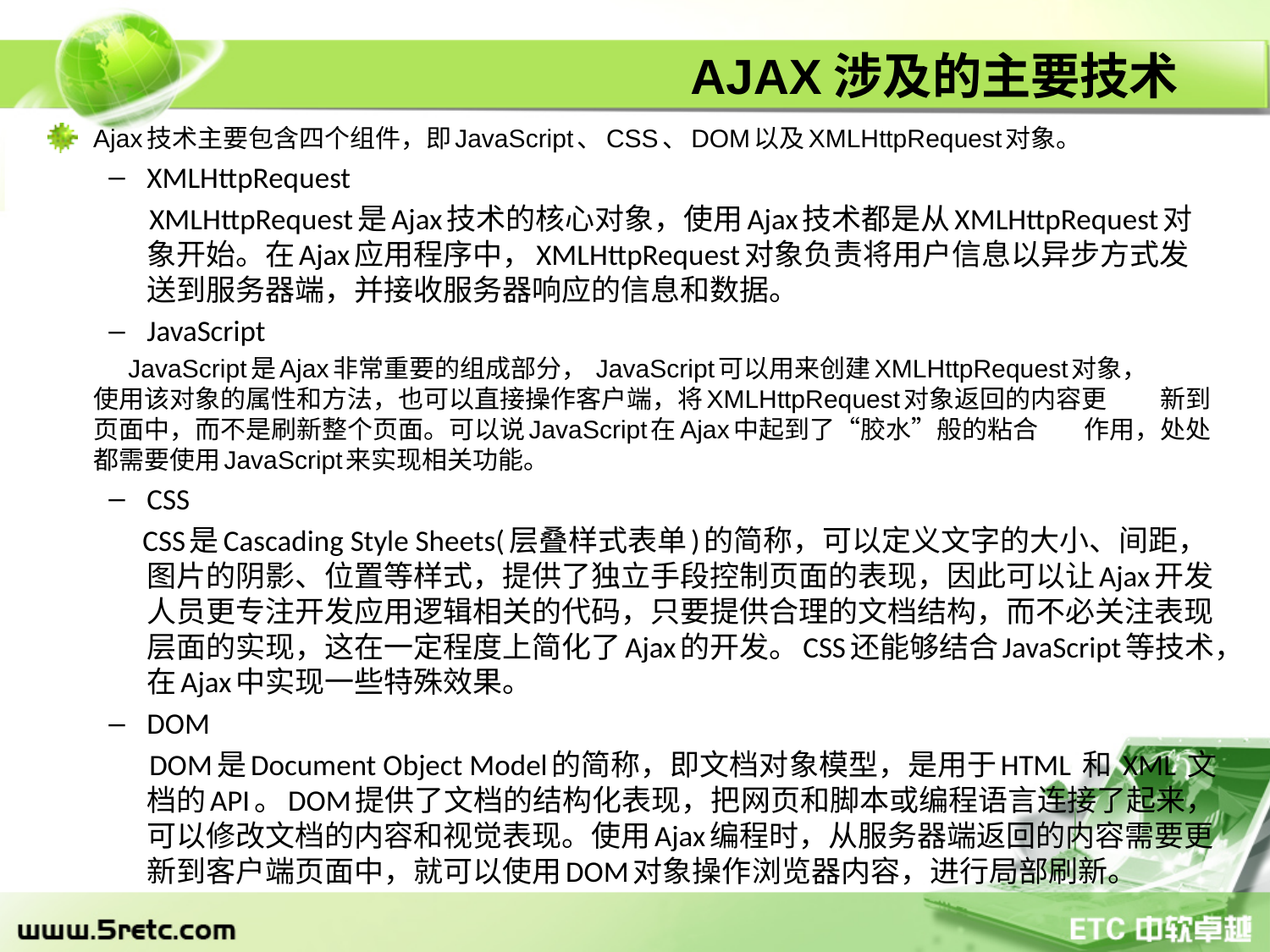

# AJAX涉及的主要技术
Ajax技术主要包含四个组件，即JavaScript、CSS、DOM以及XMLHttpRequest对象。
XMLHttpRequest
      XMLHttpRequest是Ajax技术的核心对象，使用Ajax技术都是从XMLHttpRequest对象开始。在Ajax应用程序中，XMLHttpRequest对象负责将用户信息以异步方式发送到服务器端，并接收服务器响应的信息和数据。
JavaScript
	     JavaScript是Ajax非常重要的组成部分， JavaScript可以用来创建XMLHttpRequest对象，   	使用该对象的属性和方法，也可以直接操作客户端，将XMLHttpRequest对象返回的内容更	新到页面中，而不是刷新整个页面。可以说JavaScript在Ajax中起到了“胶水”般的粘合	作用，处处都需要使用JavaScript来实现相关功能。
CSS
     CSS是Cascading Style Sheets(层叠样式表单)的简称，可以定义文字的大小、间距，图片的阴影、位置等样式，提供了独立手段控制页面的表现，因此可以让Ajax开发人员更专注开发应用逻辑相关的代码，只要提供合理的文档结构，而不必关注表现层面的实现，这在一定程度上简化了Ajax的开发。CSS还能够结合JavaScript等技术，在Ajax中实现一些特殊效果。
DOM
      DOM是Document Object Model的简称，即文档对象模型，是用于HTML 和 XML 文档的API。DOM提供了文档的结构化表现，把网页和脚本或编程语言连接了起来，可以修改文档的内容和视觉表现。使用Ajax编程时，从服务器端返回的内容需要更新到客户端页面中，就可以使用DOM对象操作浏览器内容，进行局部刷新。